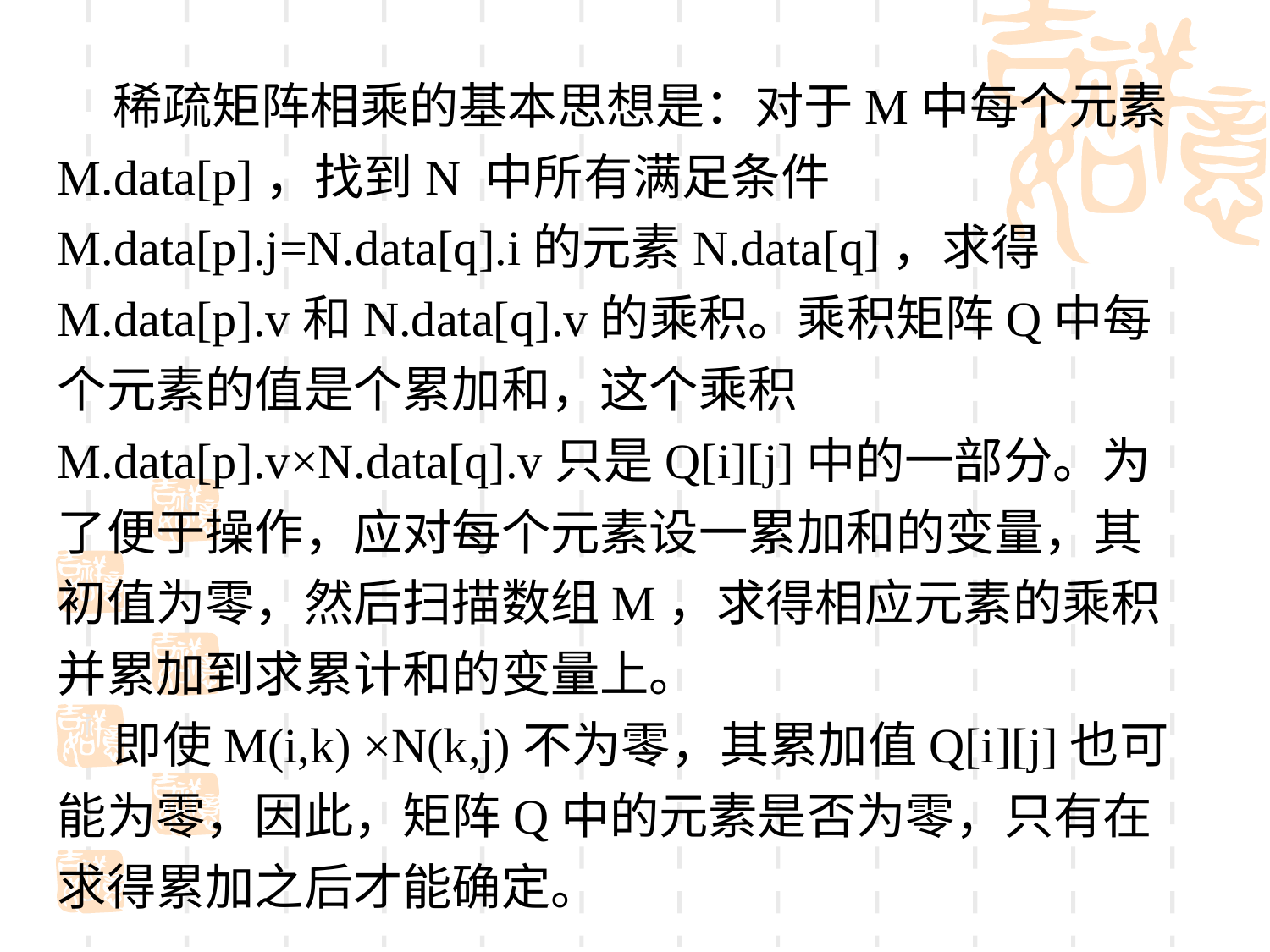

稀疏矩阵相乘的基本思想是：对于M中每个元素M.data[p]，找到N 中所有满足条件M.data[p].j=N.data[q].i的元素N.data[q]，求得M.data[p].v和N.data[q].v的乘积。乘积矩阵Q中每个元素的值是个累加和，这个乘积M.data[p].v×N.data[q].v只是Q[i][j]中的一部分。为了便于操作，应对每个元素设一累加和的变量，其初值为零，然后扫描数组M，求得相应元素的乘积并累加到求累计和的变量上。
    即使M(i,k) ×N(k,j)不为零，其累加值Q[i][j]也可能为零，因此，矩阵Q中的元素是否为零，只有在求得累加之后才能确定。